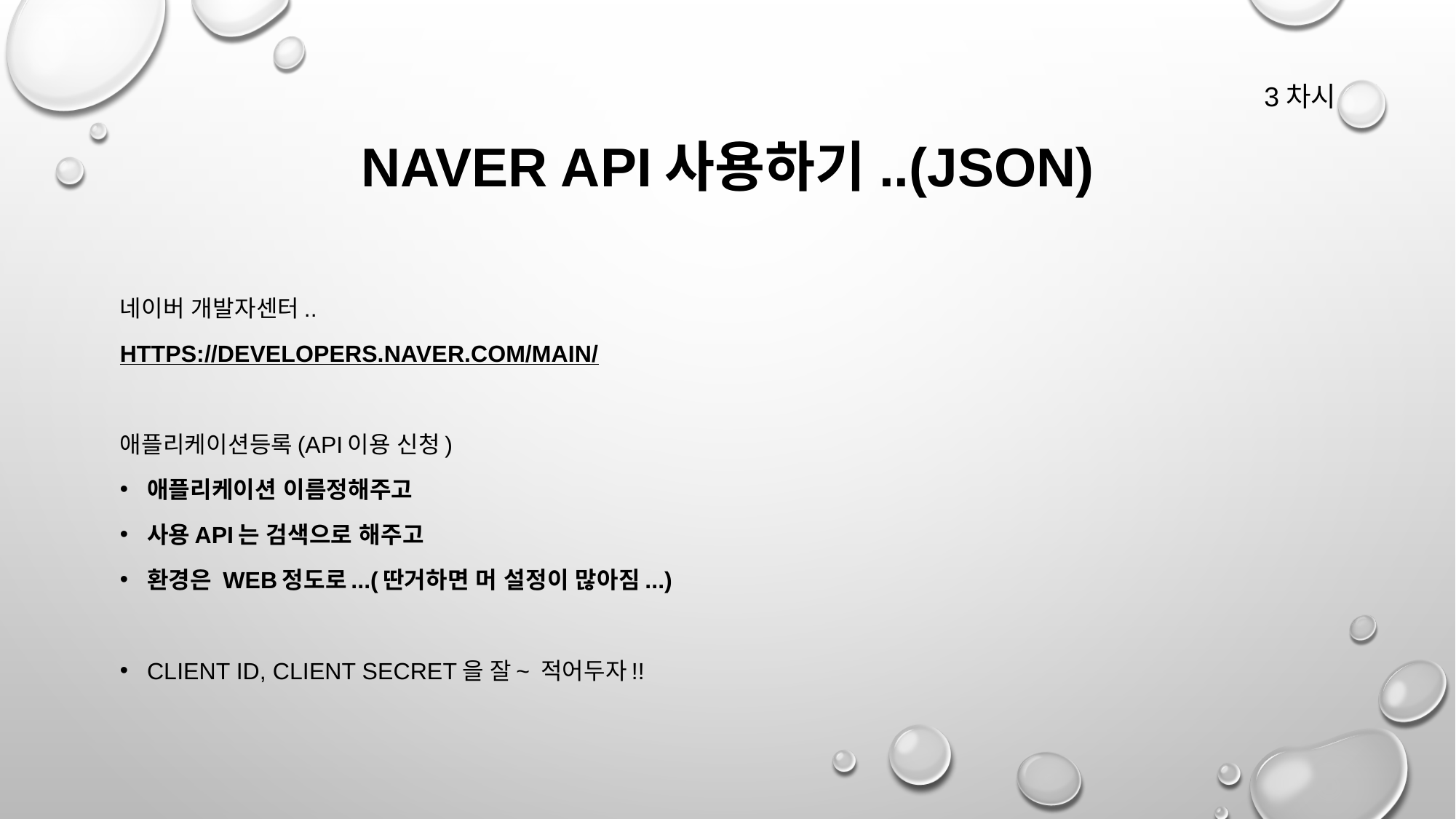

# NAVER API사용하기..(json)
3차시
네이버 개발자센터..
https://developers.naver.com/main/

애플리케이션등록(API이용 신청)
애플리케이션 이름정해주고
사용API는 검색으로 해주고
환경은 WEB정도로...(딴거하면 머 설정이 많아짐...)

client id, client secret을 잘~ 적어두자!!